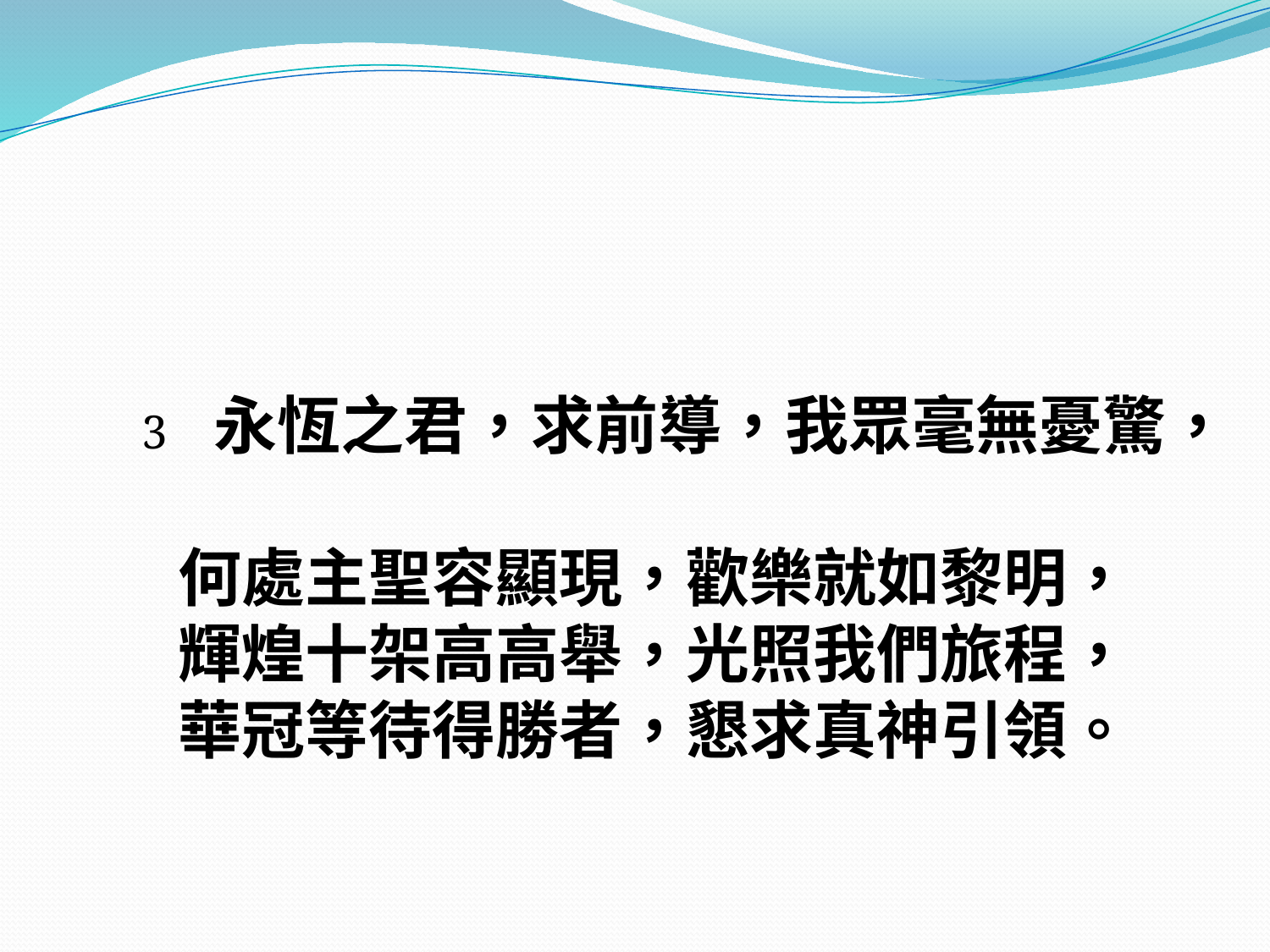

#
3   永恆之君，求前導，我眾毫無憂驚，
何處主聖容顯現，歡樂就如黎明，
輝煌十架高高舉，光照我們旅程，
華冠等待得勝者，懇求真神引領。